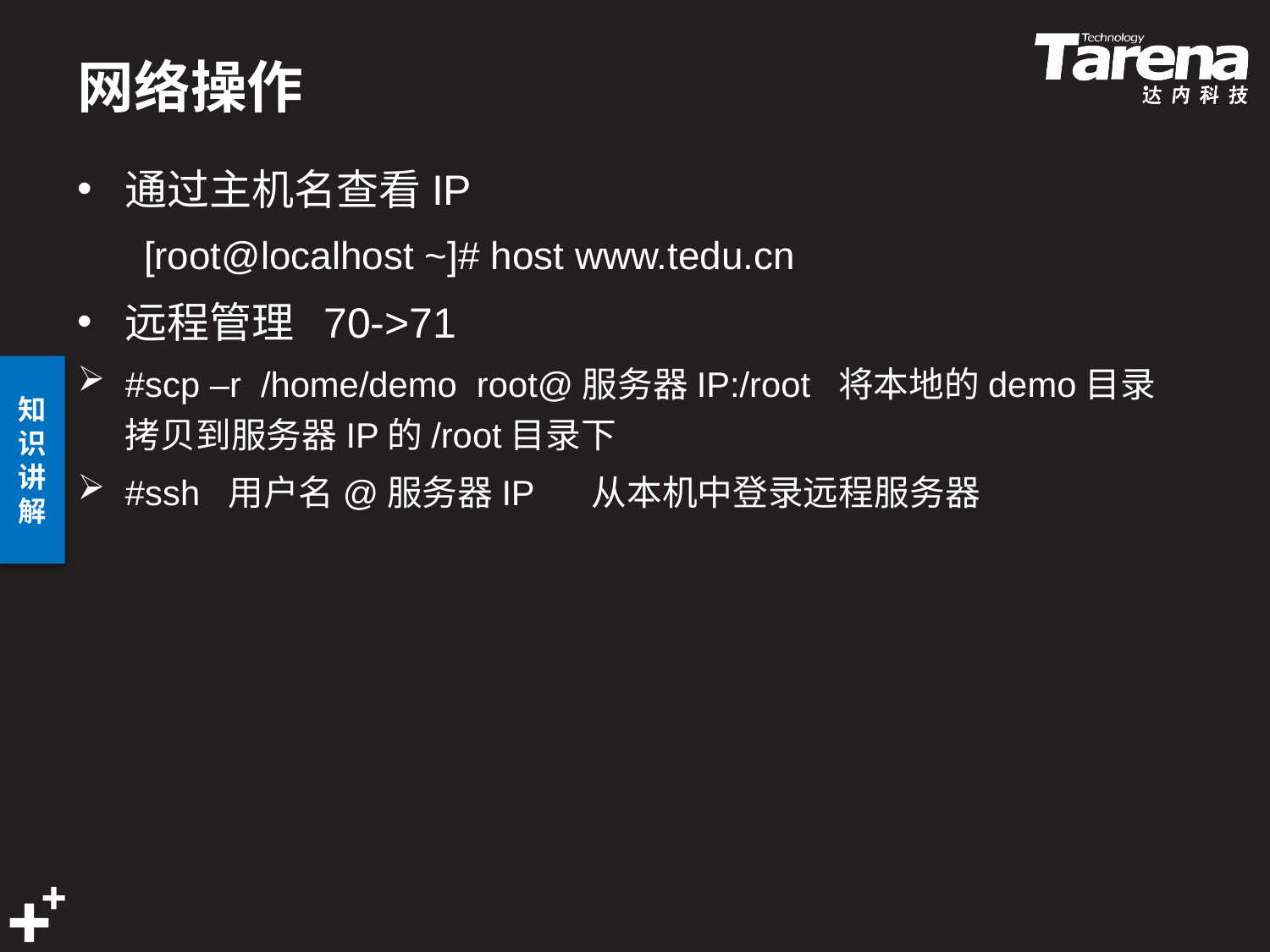

# 网络操作
通过主机名查看IP
 [root@localhost ~]# host www.tedu.cn
远程管理  70->71
#scp –r  /home/demo  root@服务器IP:/root  将本地的demo目录拷贝到服务器IP的/root目录下
#ssh  用户名@服务器IP     从本机中登录远程服务器